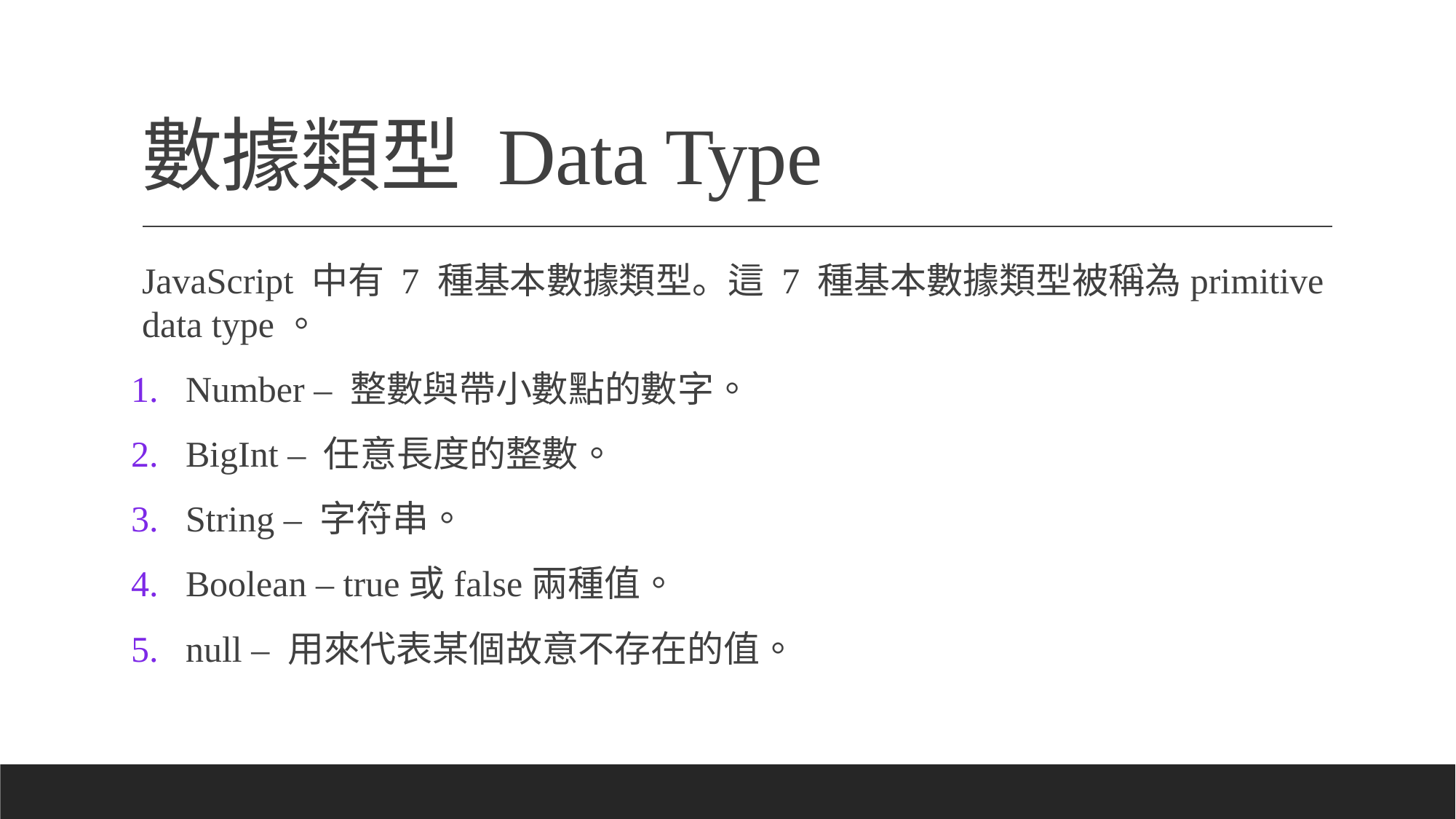

# 數據類型 Data Type
JavaScript 中有 7 種基本數據類型。這 7 種基本數據類型被稱為primitive data type。
Number – 整數與帶小數點的數字。
BigInt – 任意長度的整數。
String – 字符串。
Boolean – true或false兩種值。
null – 用來代表某個故意不存在的值。